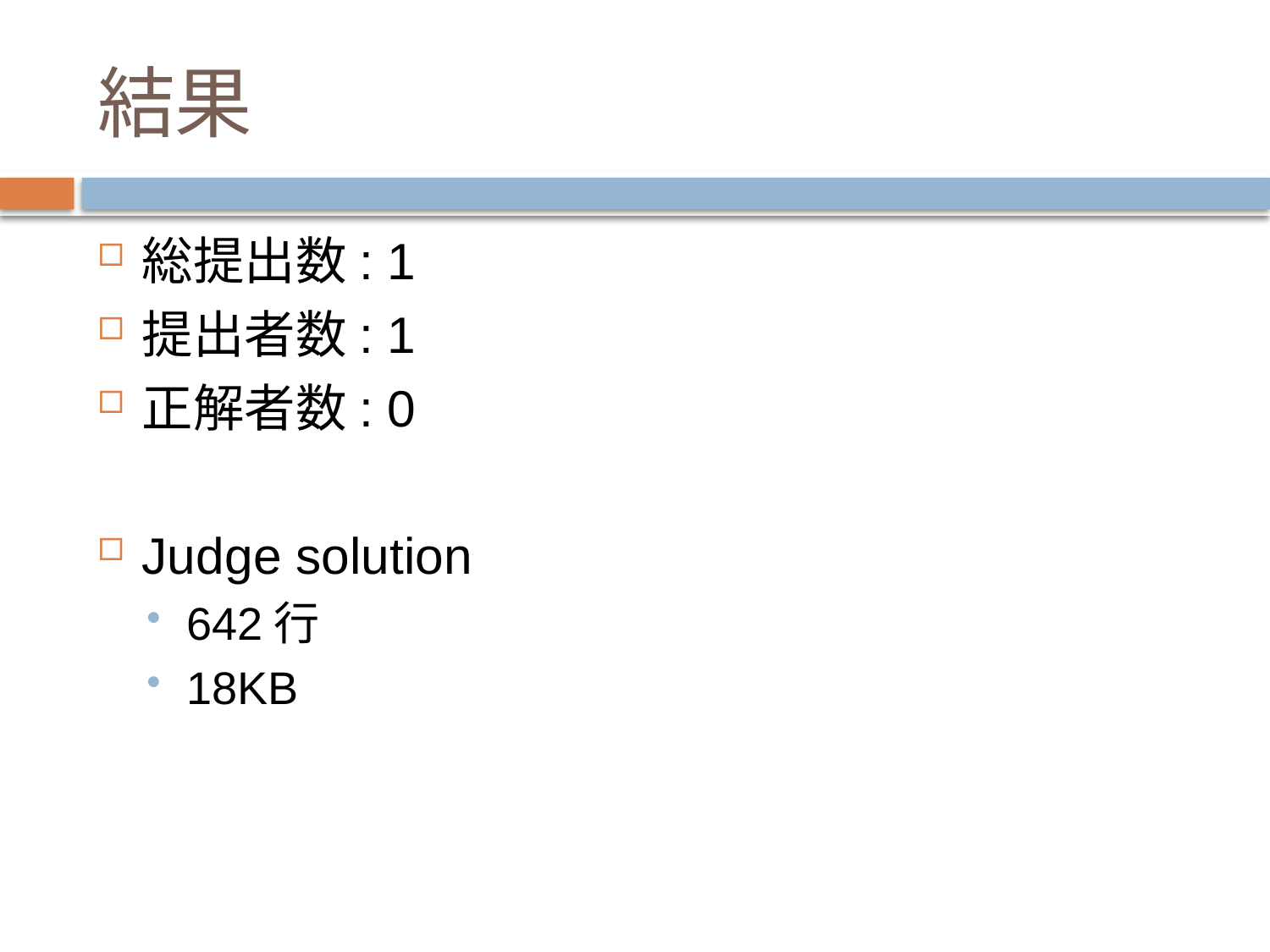

# 結果
総提出数: 1
提出者数: 1
正解者数: 0

Judge solution
642行
18KB